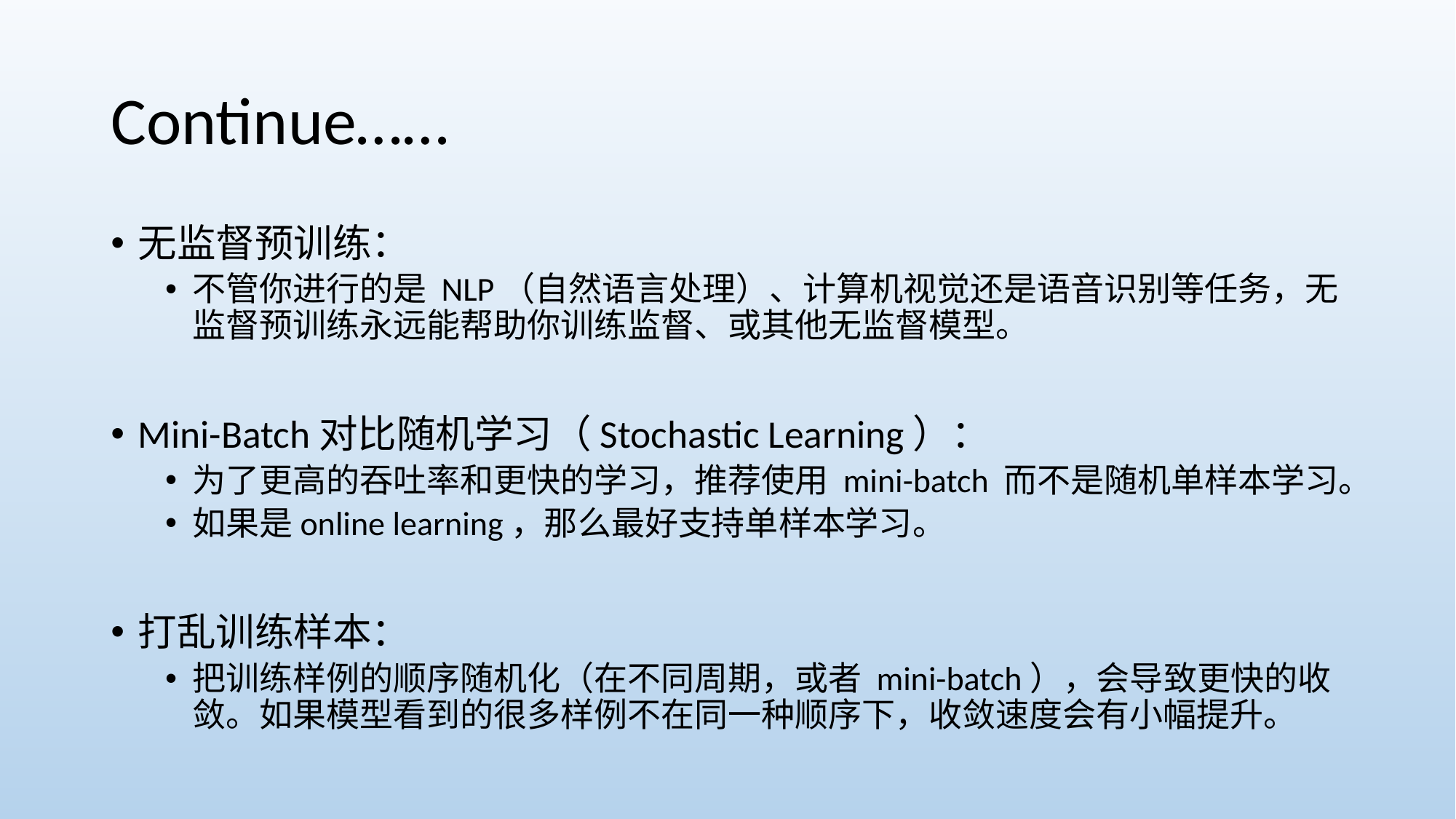

# Continue……
无监督预训练：
不管你进行的是 NLP（自然语言处理）、计算机视觉还是语音识别等任务，无监督预训练永远能帮助你训练监督、或其他无监督模型。

Mini-Batch对比随机学习（Stochastic Learning）：
为了更高的吞吐率和更快的学习，推荐使用 mini-batch 而不是随机单样本学习。
如果是online learning，那么最好支持单样本学习。

打乱训练样本：
把训练样例的顺序随机化（在不同周期，或者 mini-batch），会导致更快的收敛。如果模型看到的很多样例不在同一种顺序下，收敛速度会有小幅提升。